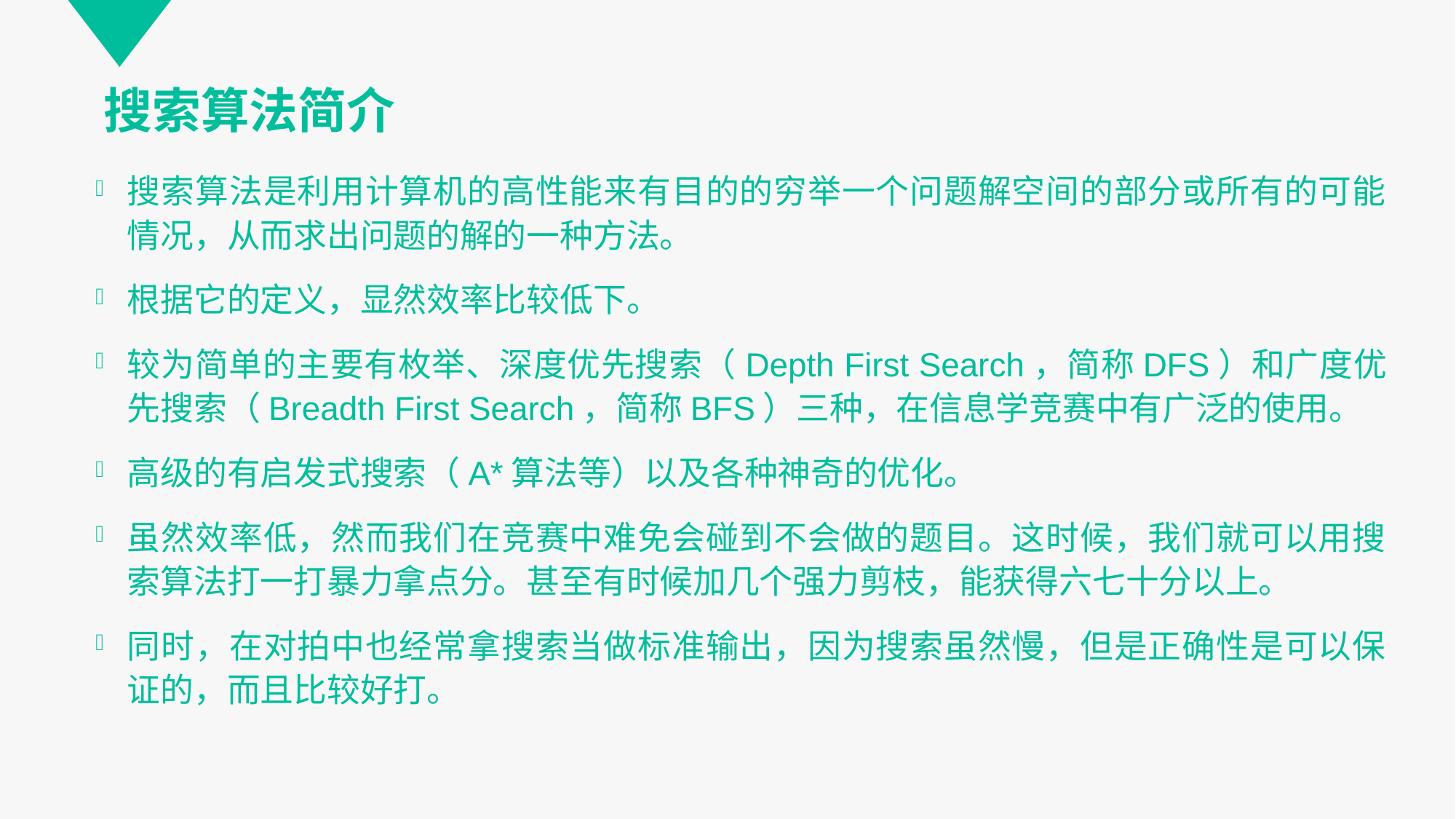

# 搜索算法简介
搜索算法是利用计算机的高性能来有目的的穷举一个问题解空间的部分或所有的可能情况，从而求出问题的解的一种方法。
根据它的定义，显然效率比较低下。
较为简单的主要有枚举、深度优先搜索（Depth First Search，简称DFS）和广度优先搜索（Breadth First Search，简称BFS）三种，在信息学竞赛中有广泛的使用。
高级的有启发式搜索（A*算法等）以及各种神奇的优化。
虽然效率低，然而我们在竞赛中难免会碰到不会做的题目。这时候，我们就可以用搜索算法打一打暴力拿点分。甚至有时候加几个强力剪枝，能获得六七十分以上。
同时，在对拍中也经常拿搜索当做标准输出，因为搜索虽然慢，但是正确性是可以保证的，而且比较好打。